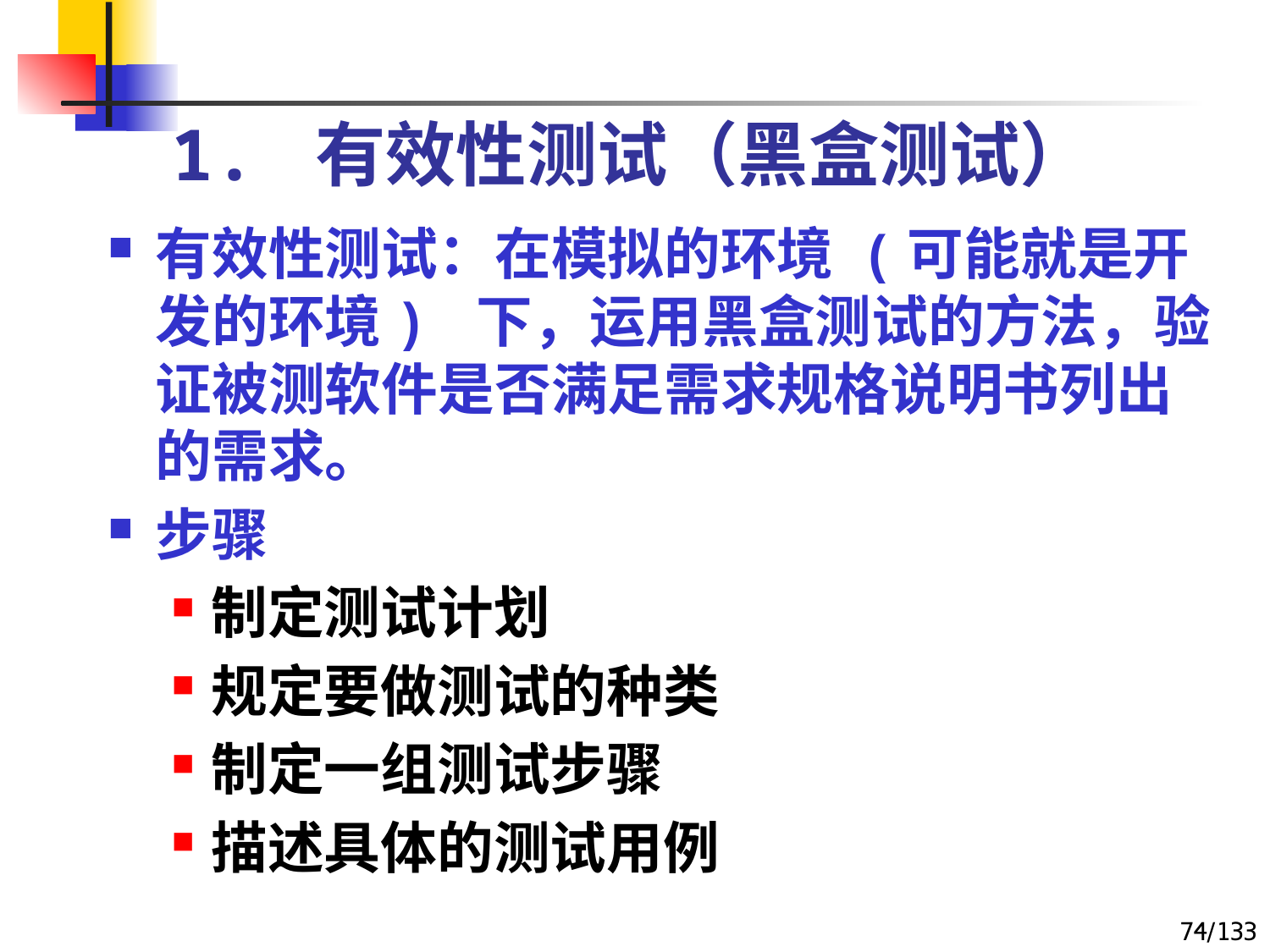

# 1. 有效性测试（黑盒测试）
有效性测试：在模拟的环境 (可能就是开发的环境) 下，运用黑盒测试的方法，验证被测软件是否满足需求规格说明书列出的需求。
步骤
制定测试计划
规定要做测试的种类
制定一组测试步骤
描述具体的测试用例

74/133